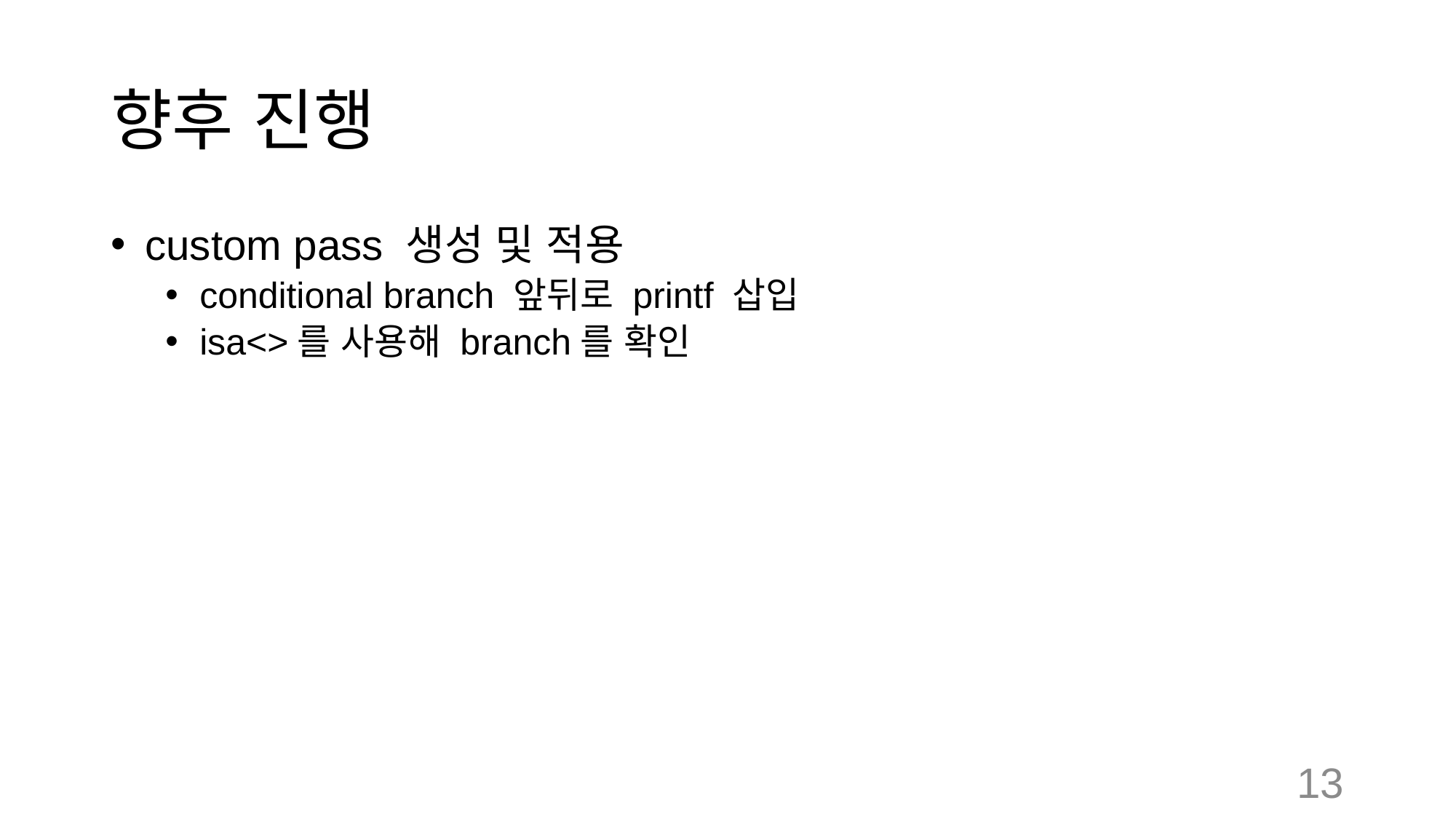

# 향후 진행
custom pass 생성 및 적용
conditional branch 앞뒤로 printf 삽입
isa<>를 사용해 branch를 확인

13